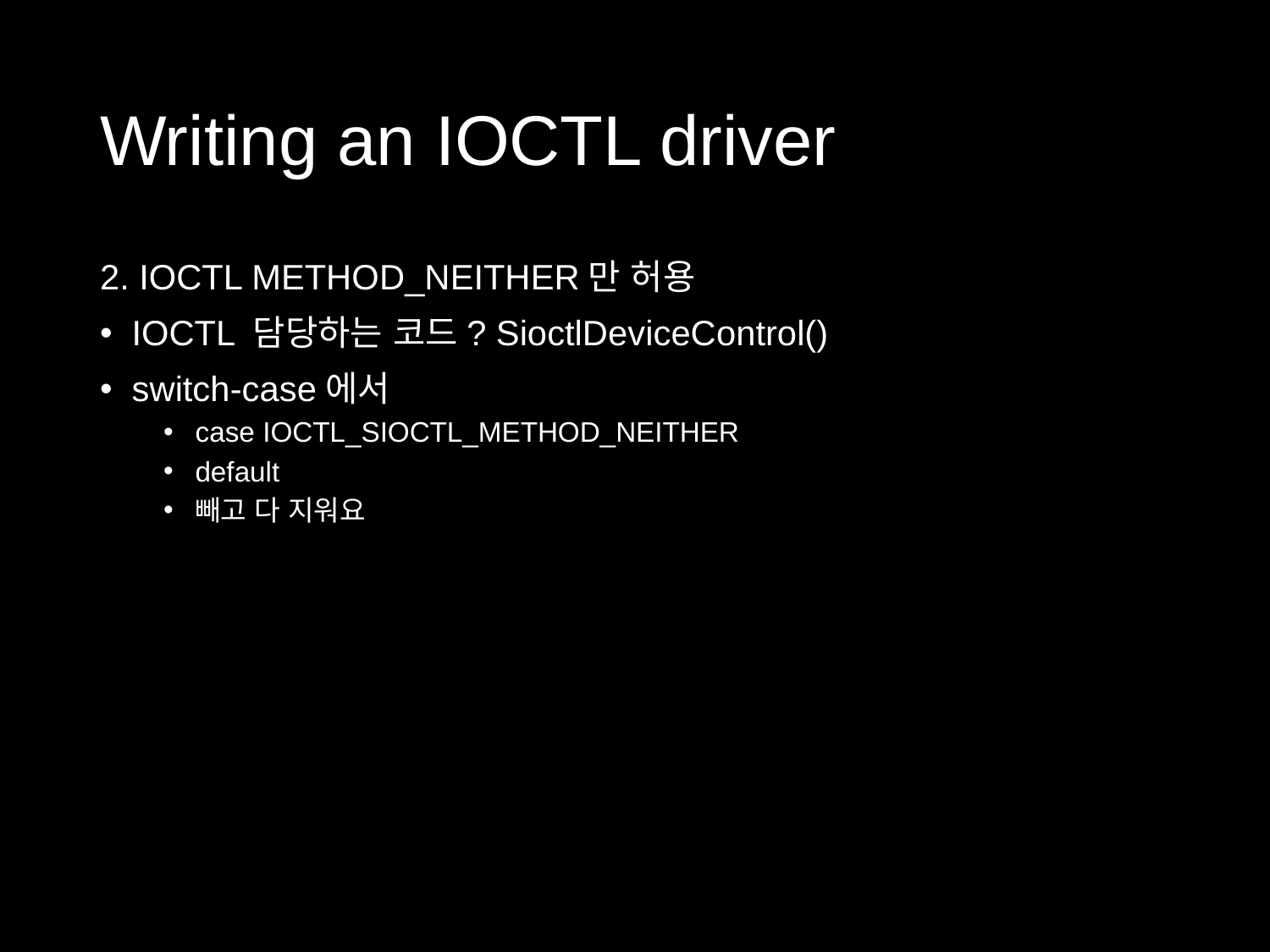

# Writing an IOCTL driver
2. IOCTL METHOD_NEITHER만 허용
IOCTL 담당하는 코드? SioctlDeviceControl()
switch-case에서
case IOCTL_SIOCTL_METHOD_NEITHER
default
빼고 다 지워요